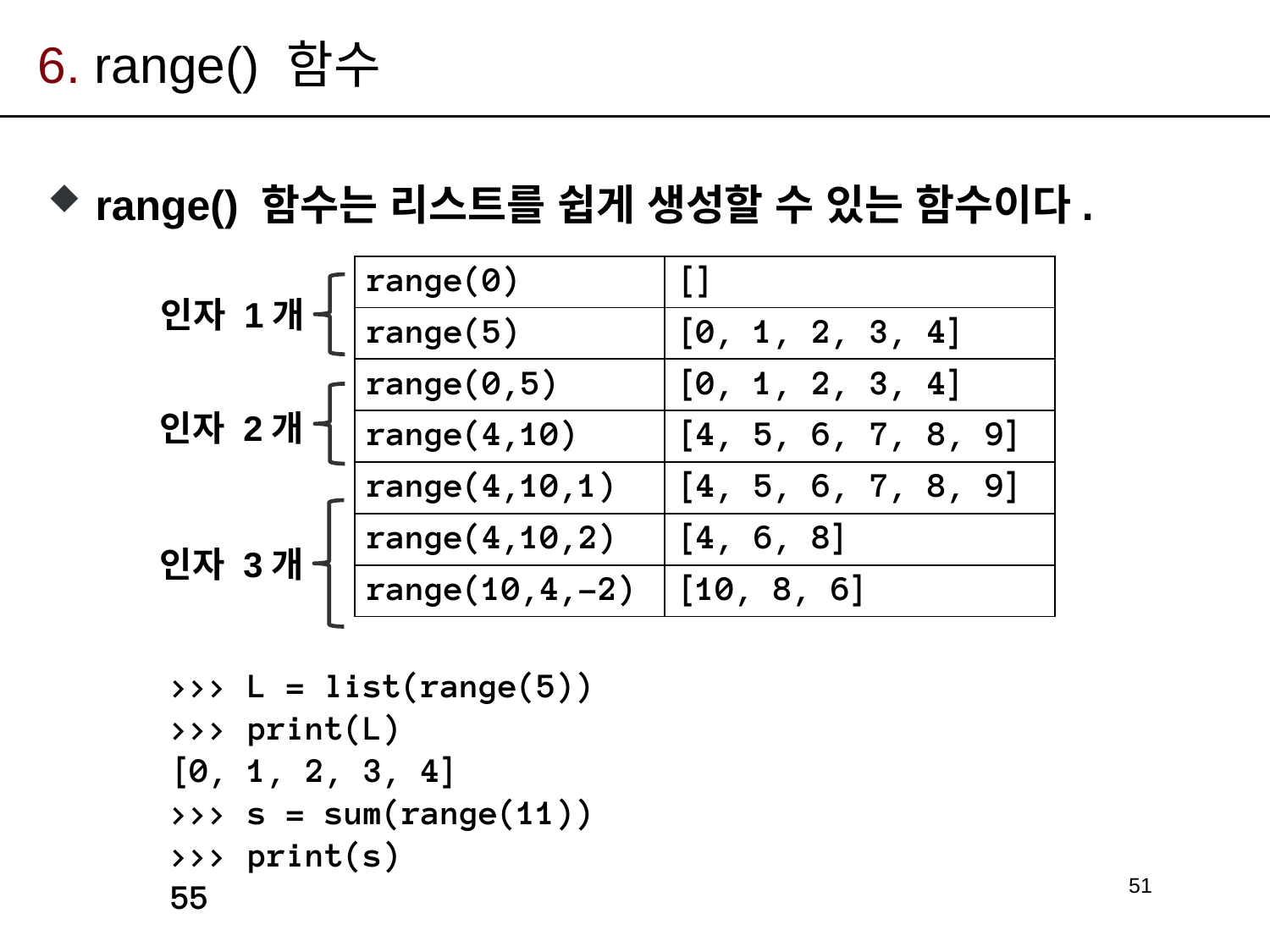

# 6. range() 함수
range() 함수는 리스트를 쉽게 생성할 수 있는 함수이다.

| range(0) | [] |
| --- | --- |
| range(5) | [0, 1, 2, 3, 4] |
| range(0,5) | [0, 1, 2, 3, 4] |
| range(4,10) | [4, 5, 6, 7, 8, 9] |
| range(4,10,1) | [4, 5, 6, 7, 8, 9] |
| range(4,10,2) | [4, 6, 8] |
| range(10,4,-2) | [10, 8, 6] |

인자 1개

인자 2개

인자 3개
>>> L = list(range(5))
>>> print(L)
[0, 1, 2, 3, 4]
>>> s = sum(range(11))
>>> print(s)
55
51